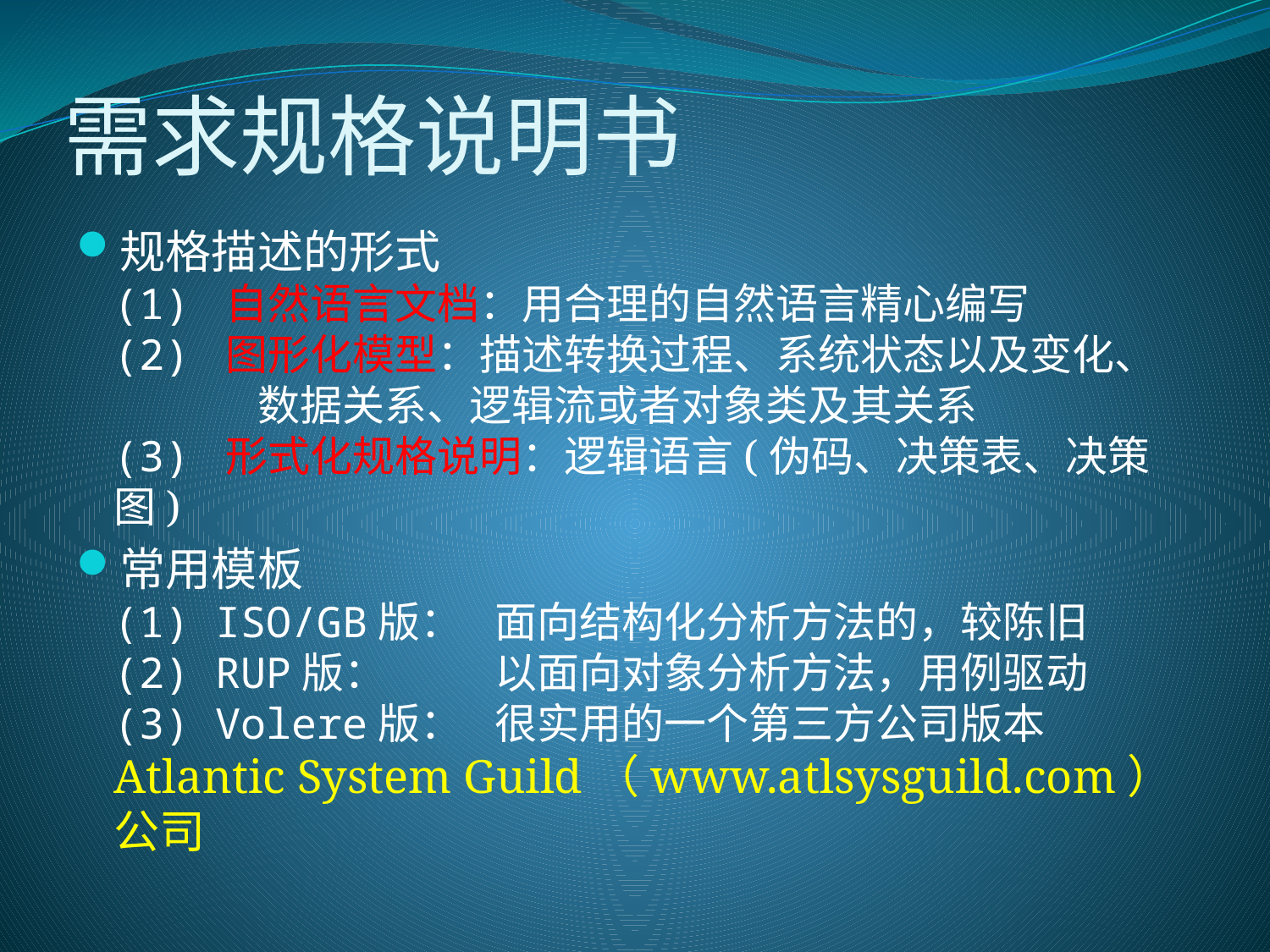

# 需求规格说明书
规格描述的形式
(1) 自然语言文档：用合理的自然语言精心编写
(2) 图形化模型：描述转换过程、系统状态以及变化、
                  数据关系、逻辑流或者对象类及其关系
(3) 形式化规格说明：逻辑语言(伪码、决策表、决策图)
常用模板
(1) ISO/GB版：	面向结构化分析方法的，较陈旧
(2) RUP版：	以面向对象分析方法，用例驱动
(3) Volere版：	很实用的一个第三方公司版本
Atlantic System Guild（www.atlsysguild.com）公司